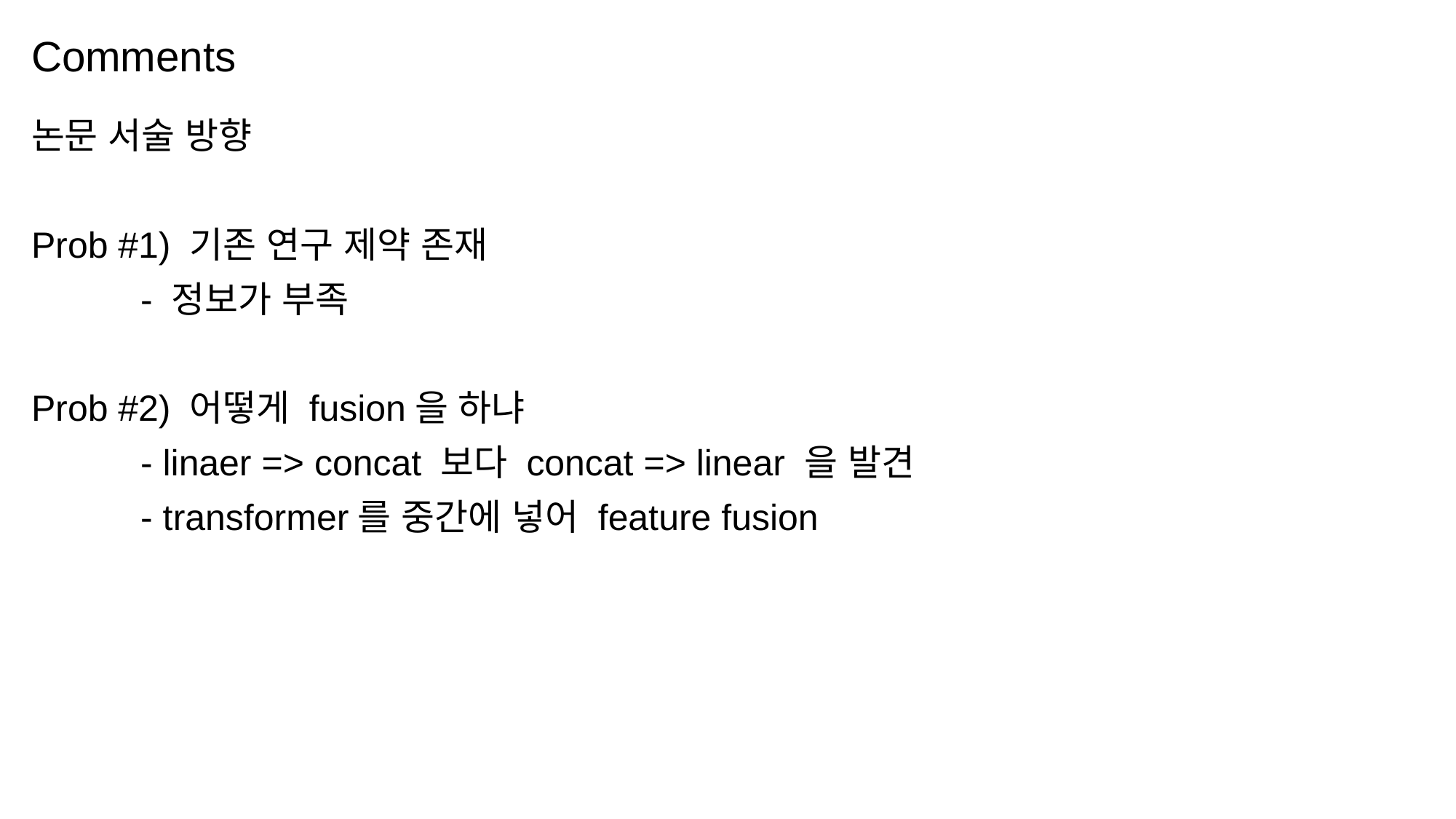

# Comments
논문 서술 방향

Prob #1) 기존 연구 제약 존재
	- 정보가 부족

Prob #2) 어떻게 fusion을 하냐
	- linaer => concat 보다 concat => linear 을 발견
	- transformer를 중간에 넣어 feature fusion